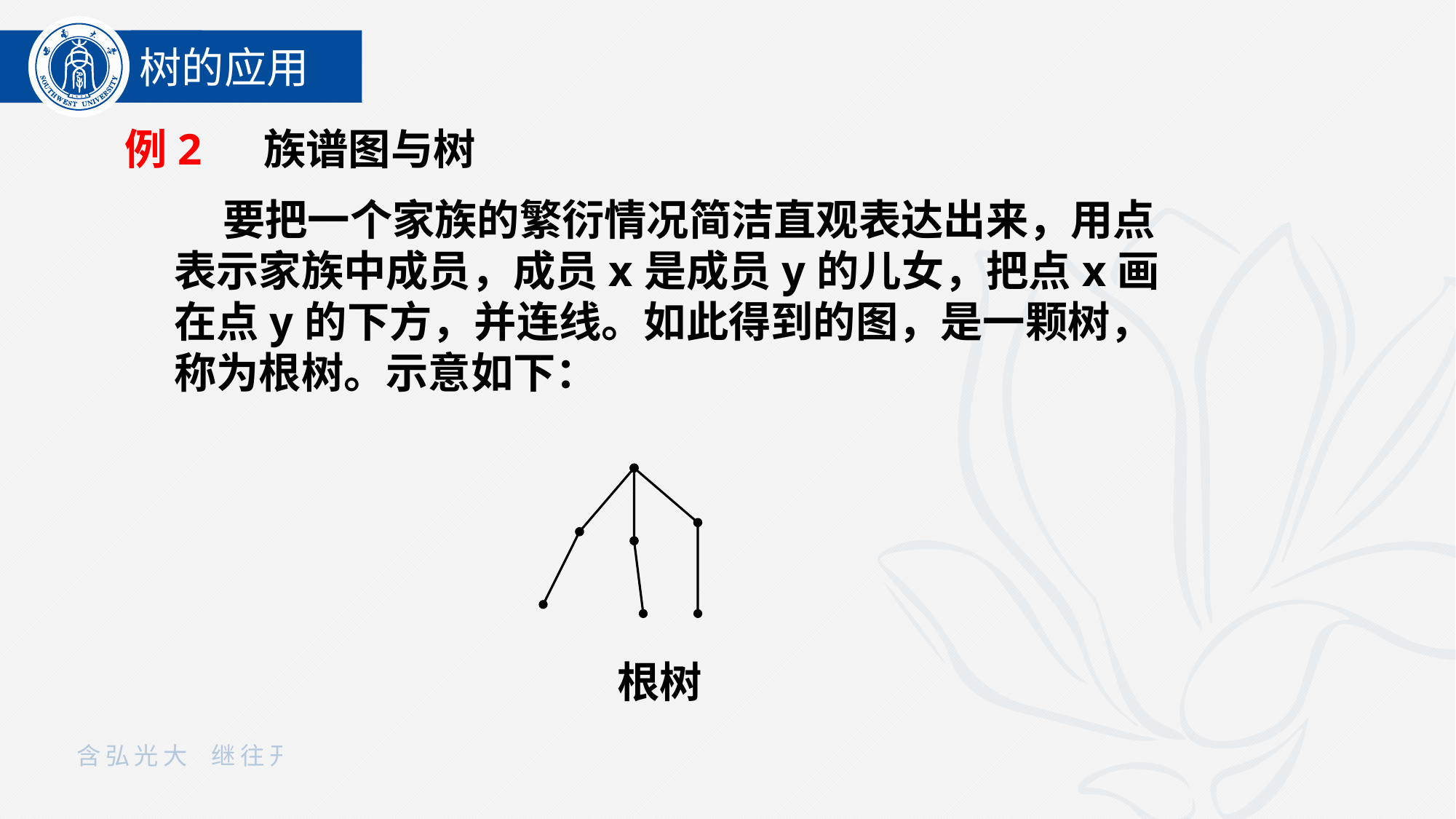

树的应用
例2  族谱图与树
    要把一个家族的繁衍情况简洁直观表达出来，用点表示家族中成员，成员x是成员y的儿女，把点x画在点y的下方，并连线。如此得到的图，是一颗树，称为根树。示意如下：

根树